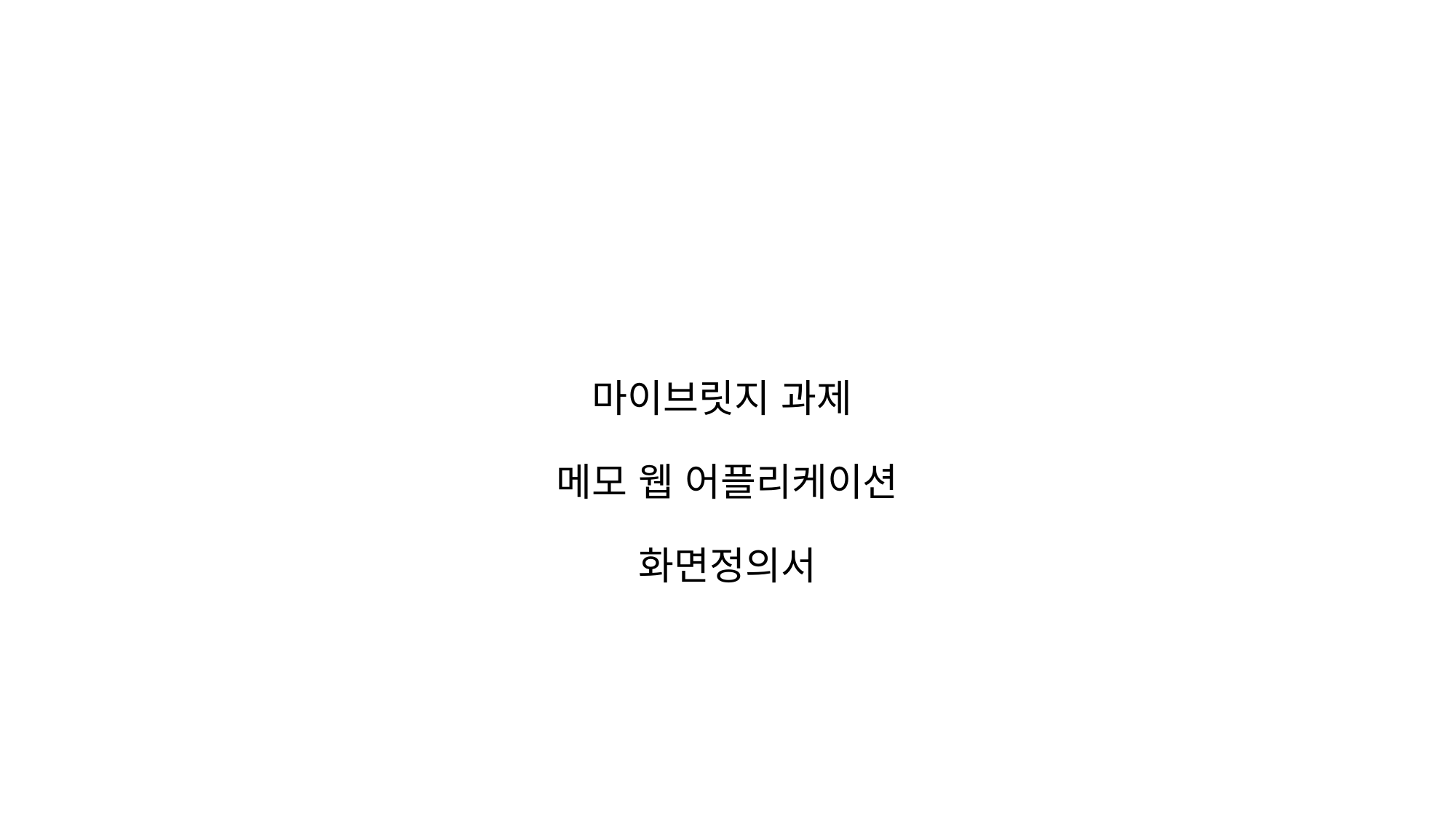

# 마이브릿지 과제 메모 웹 어플리케이션 화면정의서